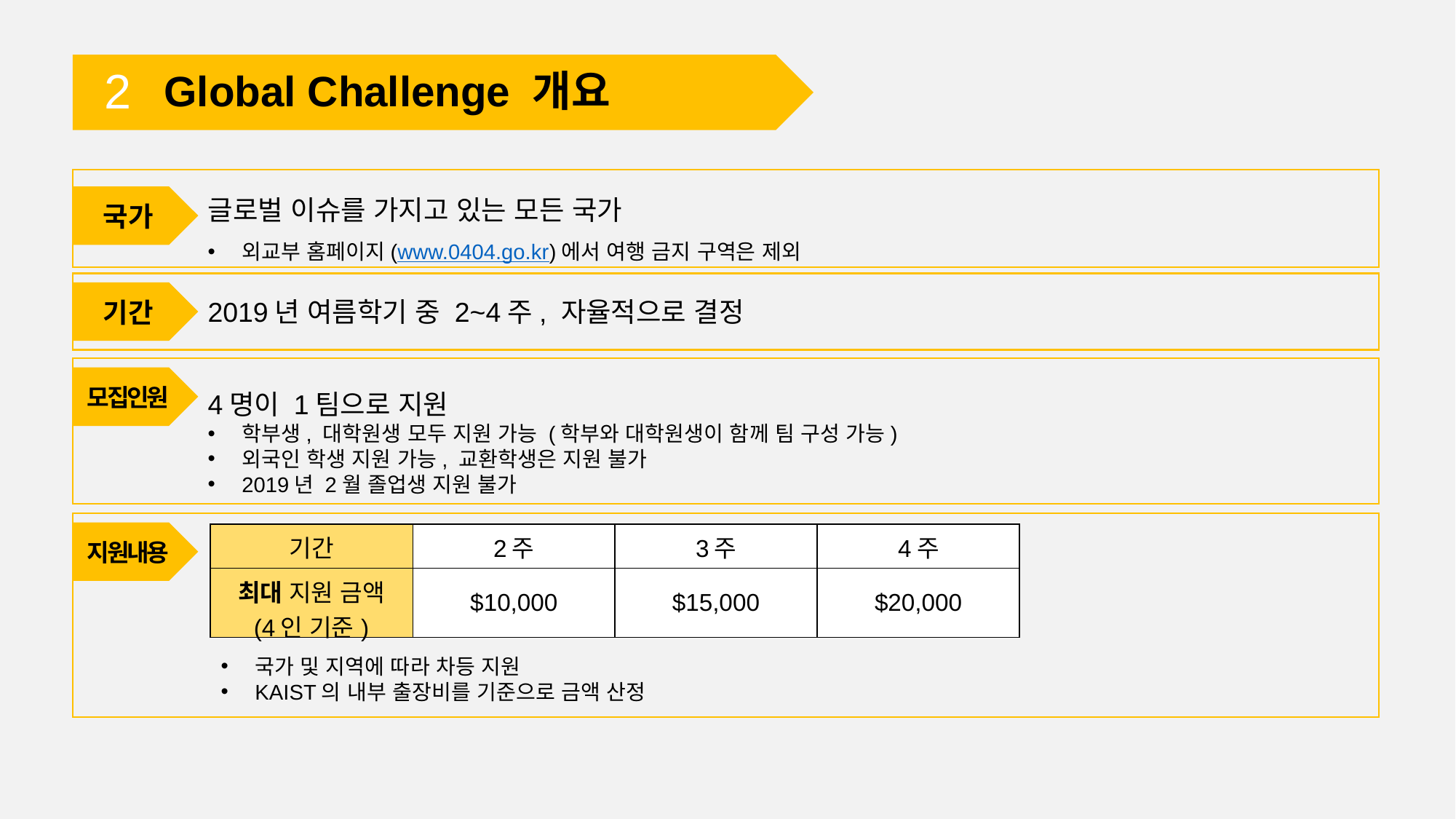

2
Global Challenge 개요

글로벌 이슈를 가지고 있는 모든 국가
외교부 홈페이지(www.0404.go.kr)에서 여행 금지 구역은 제외
국가

기간
2019년 여름학기 중 2~4주, 자율적으로 결정

4명이 1팀으로 지원
학부생, 대학원생 모두 지원 가능 (학부와 대학원생이 함께 팀 구성 가능)
외국인 학생 지원 가능, 교환학생은 지원 불가
2019년 2월 졸업생 지원 불가
모집인원

지원내용
| 기간 | 2주 | 3주 | 4주 |
| --- | --- | --- | --- |
| 최대 지원 금액 (4인 기준) | $10,000 | $15,000 | $20,000 |
국가 및 지역에 따라 차등 지원
KAIST의 내부 출장비를 기준으로 금액 산정